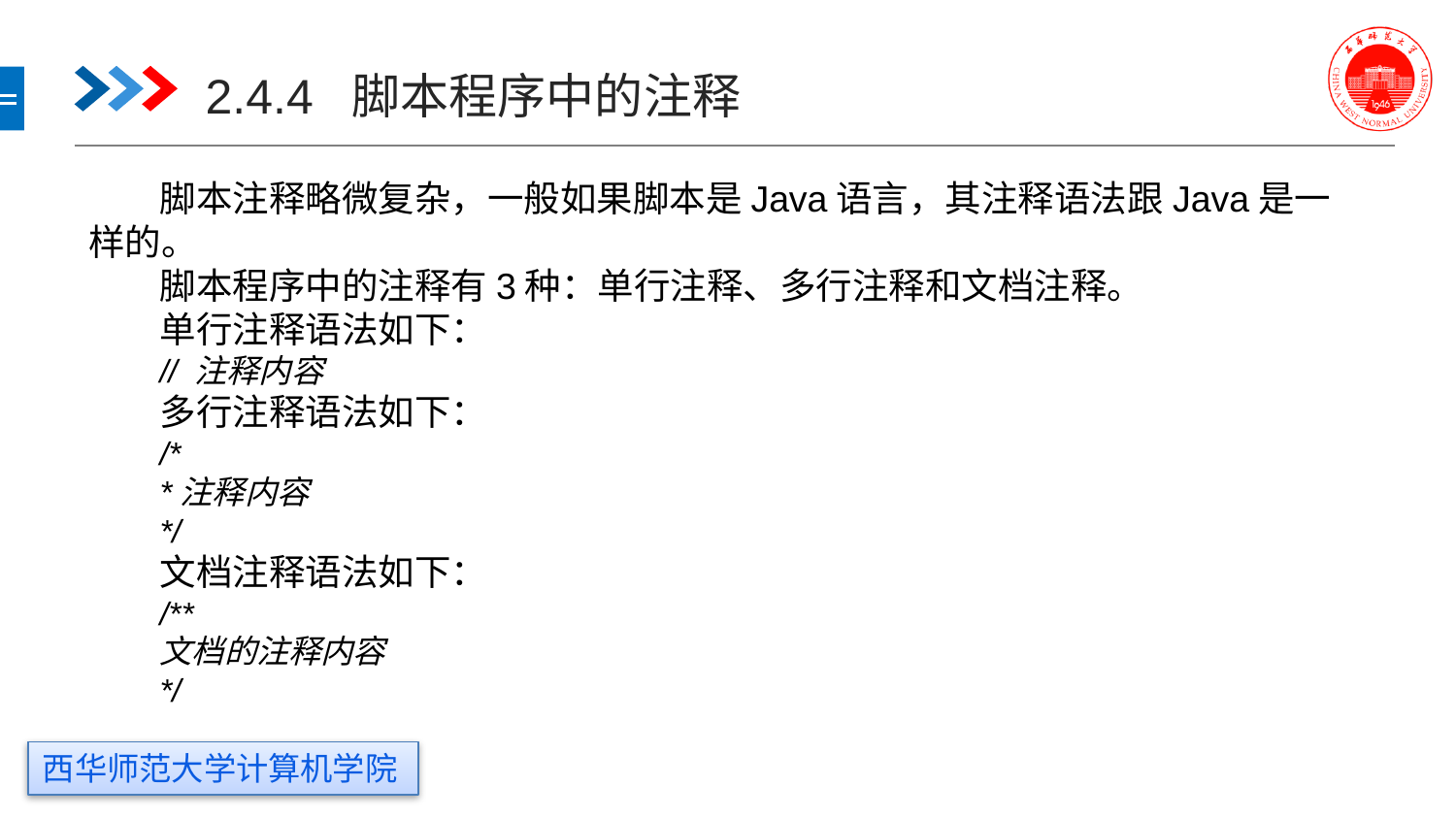

# 2.4.4  脚本程序中的注释
脚本注释略微复杂，一般如果脚本是Java语言，其注释语法跟Java是一样的。
脚本程序中的注释有3种：单行注释、多行注释和文档注释。
单行注释语法如下：
// 注释内容
多行注释语法如下：
/*
*注释内容
*/
文档注释语法如下：
/**
文档的注释内容
*/